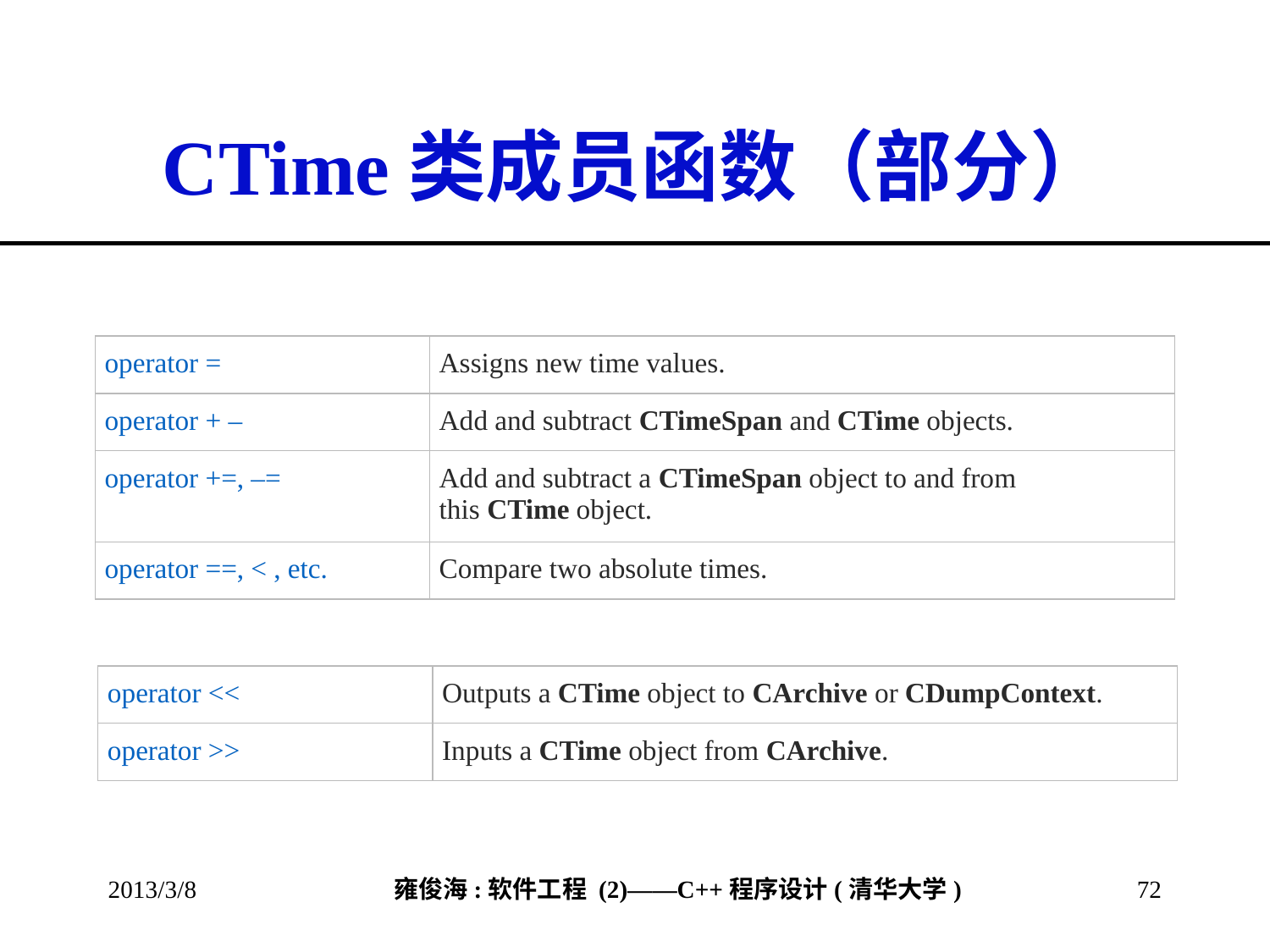

# CTime类成员函数（部分）
| operator = | Assigns new time values. |
| --- | --- |
| operator + – | Add and subtract CTimeSpan and CTime objects. |
| operator +=, –= | Add and subtract a CTimeSpan object to and from this CTime object. |
| operator ==, < , etc. | Compare two absolute times. |
| operator << | Outputs a CTime object to CArchive or CDumpContext. |
| --- | --- |
| operator >> | Inputs a CTime object from CArchive. |
2013/3/8
72